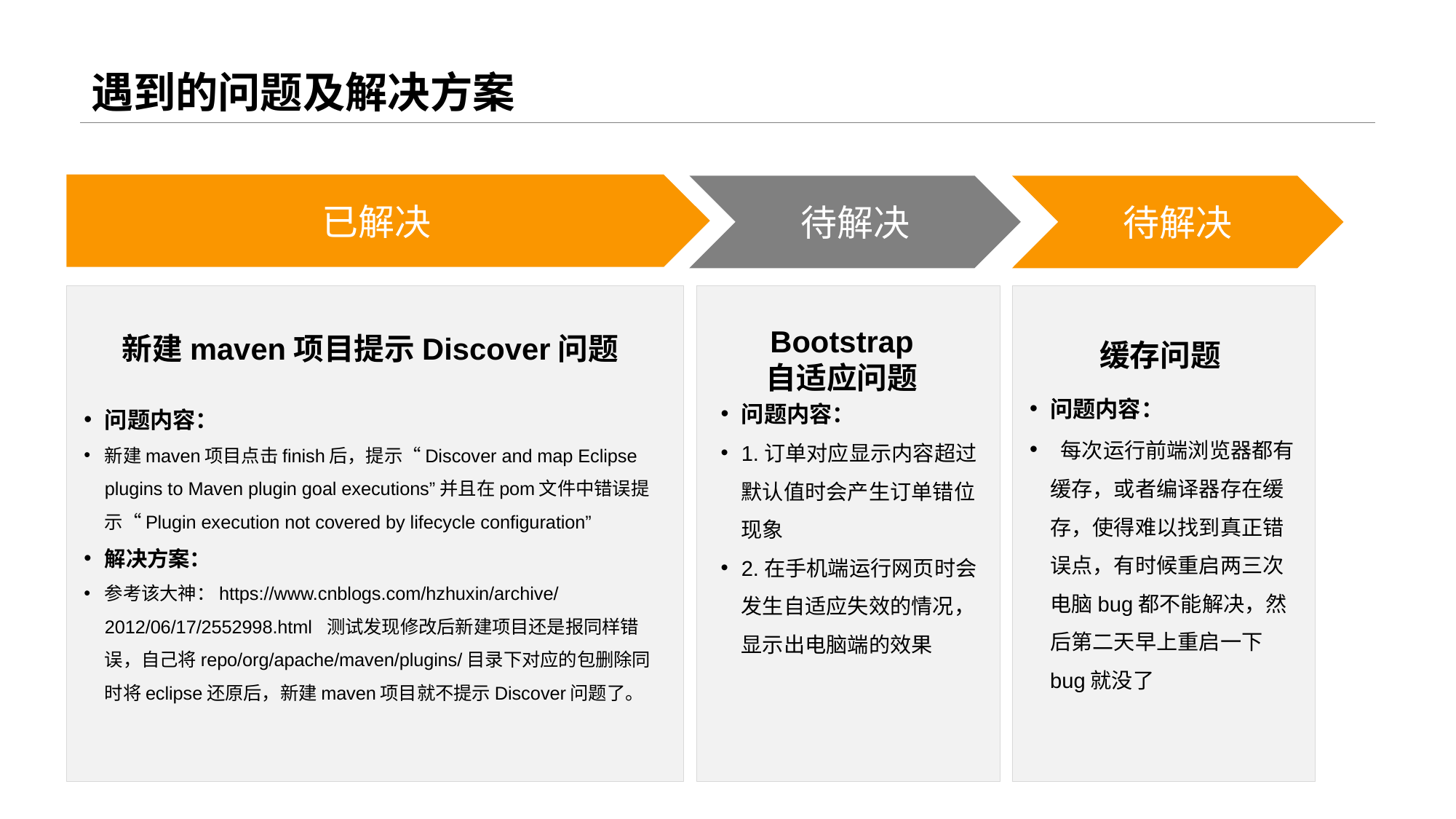

# 遇到的问题及解决方案
已解决
待解决
待解决

新建maven项目提示Discover问题
问题内容：
新建maven项目点击finish后，提示“Discover and map Eclipse plugins to Maven plugin goal executions”并且在pom文件中错误提示“Plugin execution not covered by lifecycle configuration”
解决方案：
参考该大神：https://www.cnblogs.com/hzhuxin/archive/2012/06/17/2552998.html  测试发现修改后新建项目还是报同样错误，自己将repo/org/apache/maven/plugins/目录下对应的包删除同时将eclipse还原后，新建maven项目就不提示Discover问题了。

Bootstrap
自适应问题

缓存问题
问题内容：
 每次运行前端浏览器都有缓存，或者编译器存在缓存，使得难以找到真正错误点，有时候重启两三次电脑bug都不能解决，然后第二天早上重启一下bug就没了
问题内容：
1.订单对应显示内容超过默认值时会产生订单错位现象
2.在手机端运行网页时会发生自适应失效的情况，显示出电脑端的效果